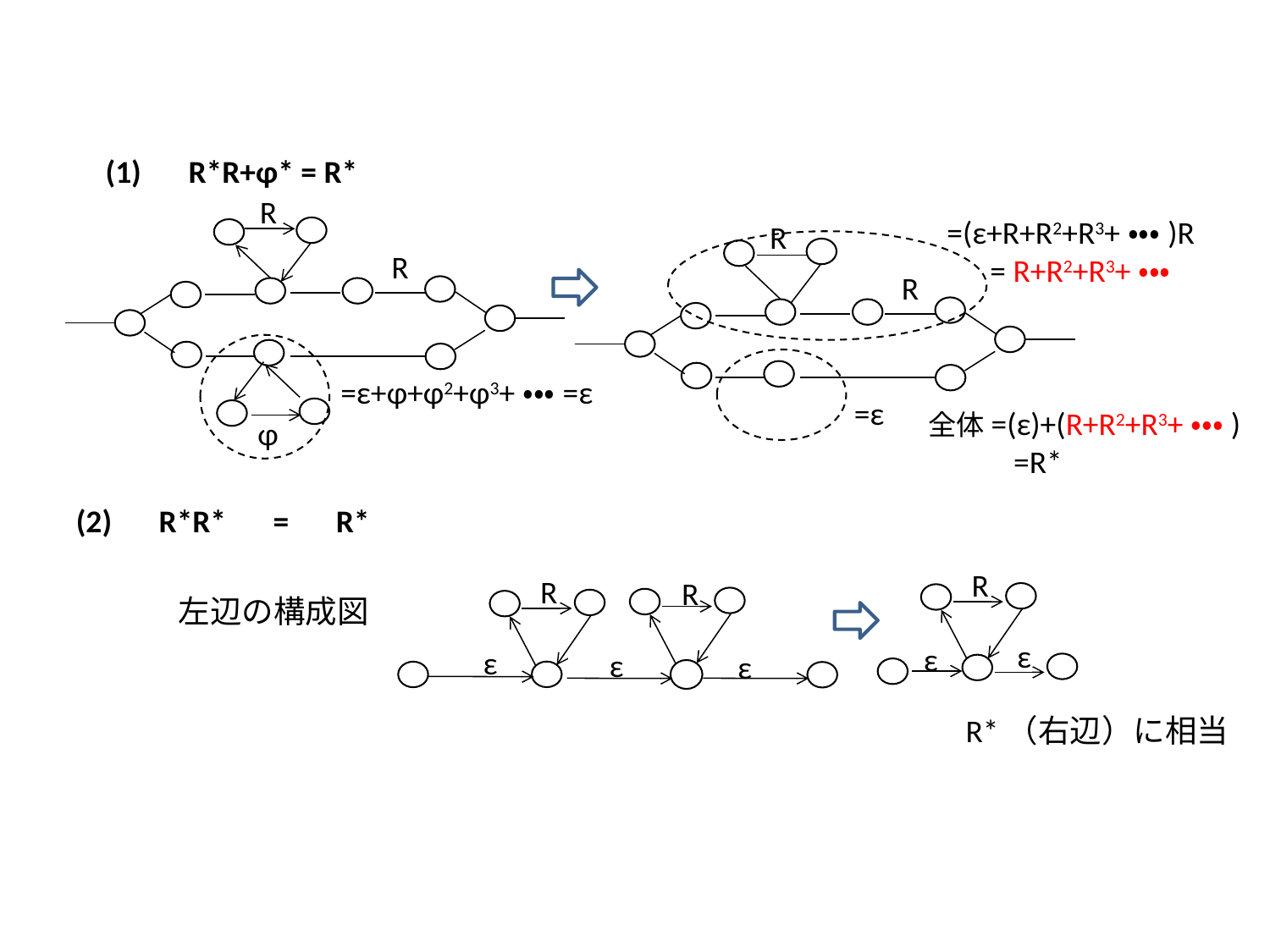

(1)　R*R+φ* = R*
R
=(ε+R+R2+R3+・・・)R
      = R+R2+R3+・・・
R

R
R

=ε+φ+φ2+φ3+・・・=ε
=ε
全体=(ε)+(R+R2+R3+・・・)
　　  =R*

φ
(2)　R*R*　=　R*
R
R
R

左辺の構成図

ε
ε
ε
ε
ε

R*（右辺）に相当